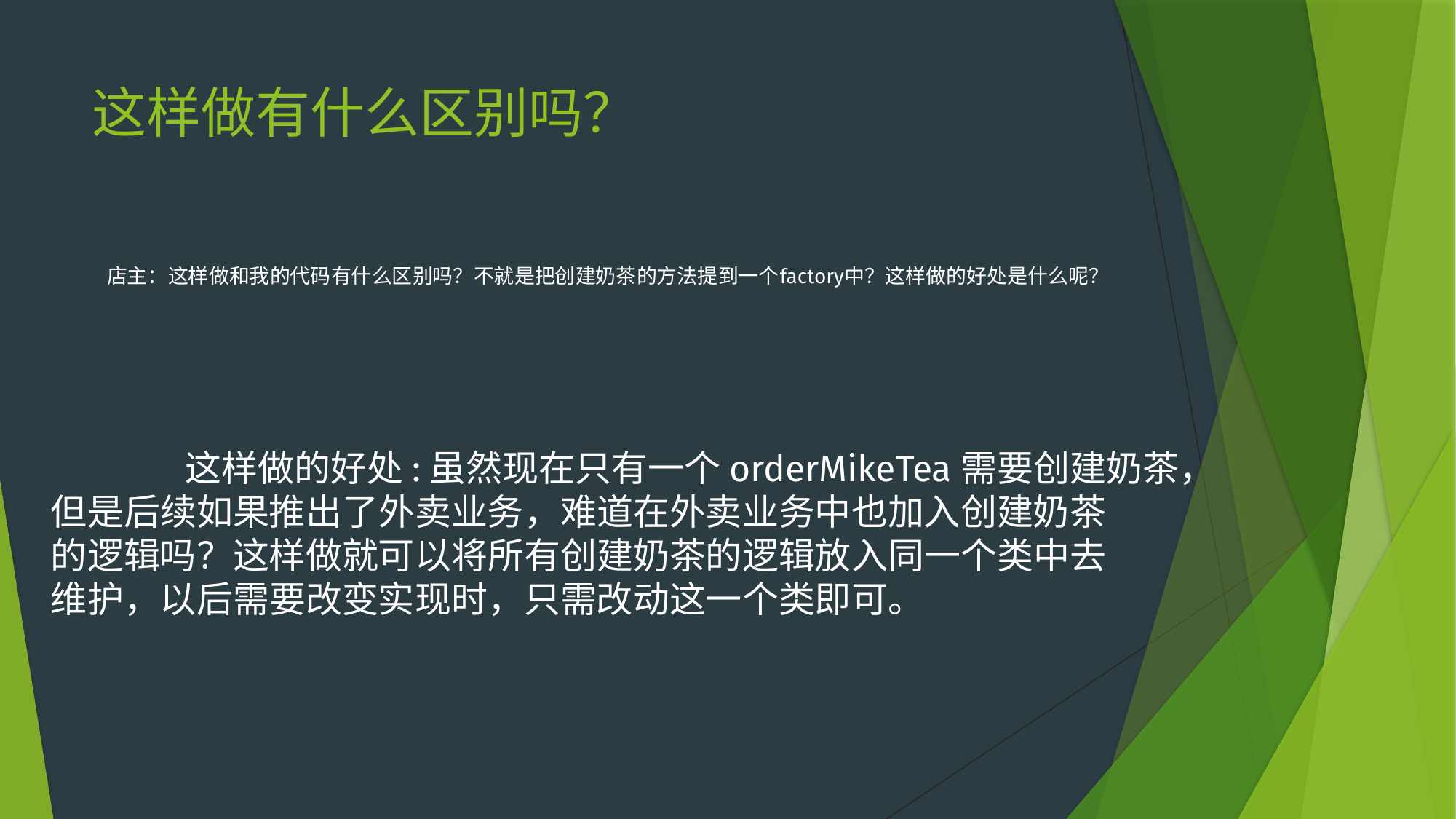

# 这样做有什么区别吗？
	店主：这样做和我的代码有什么区别吗？不就是把创建奶茶的方法提到一个factory中？这样做的好处是什么呢？

	  这样做的好处:虽然现在只有一个orderMikeTea需要创建奶茶，
但是后续如果推出了外卖业务，难道在外卖业务中也加入创建奶茶
的逻辑吗？这样做就可以将所有创建奶茶的逻辑放入同一个类中去
维护，以后需要改变实现时，只需改动这一个类即可。